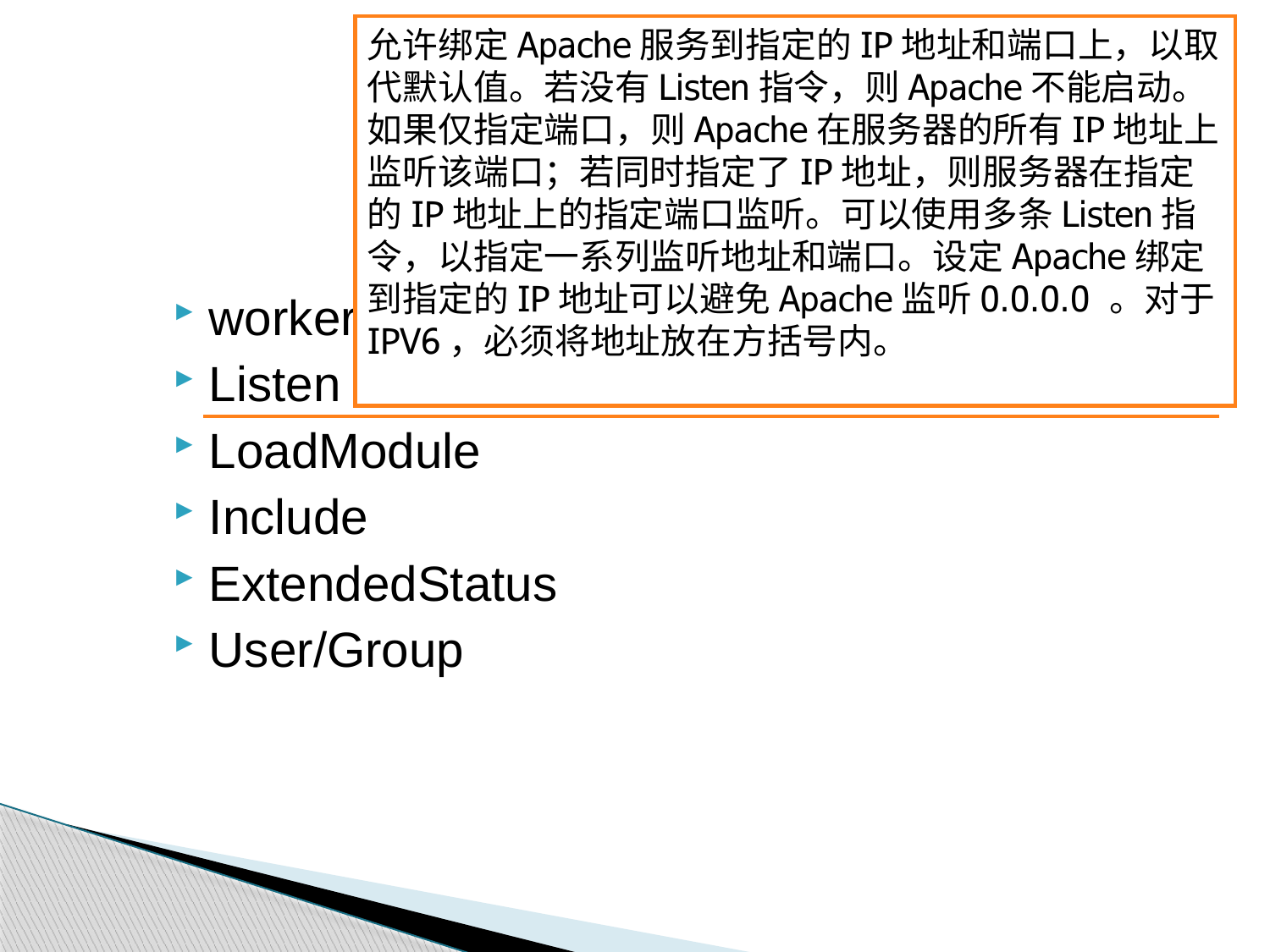

允许绑定Apache服务到指定的IP地址和端口上，以取代默认值。若没有Listen指令，则Apache不能启动。如果仅指定端口，则Apache在服务器的所有IP地址上监听该端口；若同时指定了IP地址，则服务器在指定的IP地址上的指定端口监听。可以使用多条Listen指令，以指定一系列监听地址和端口。设定Apache绑定到指定的IP地址可以避免Apache监听0.0.0.0 。对于IPV6，必须将地址放在方括号内。
#
worker MPM
Listen
LoadModule
Include
ExtendedStatus
User/Group